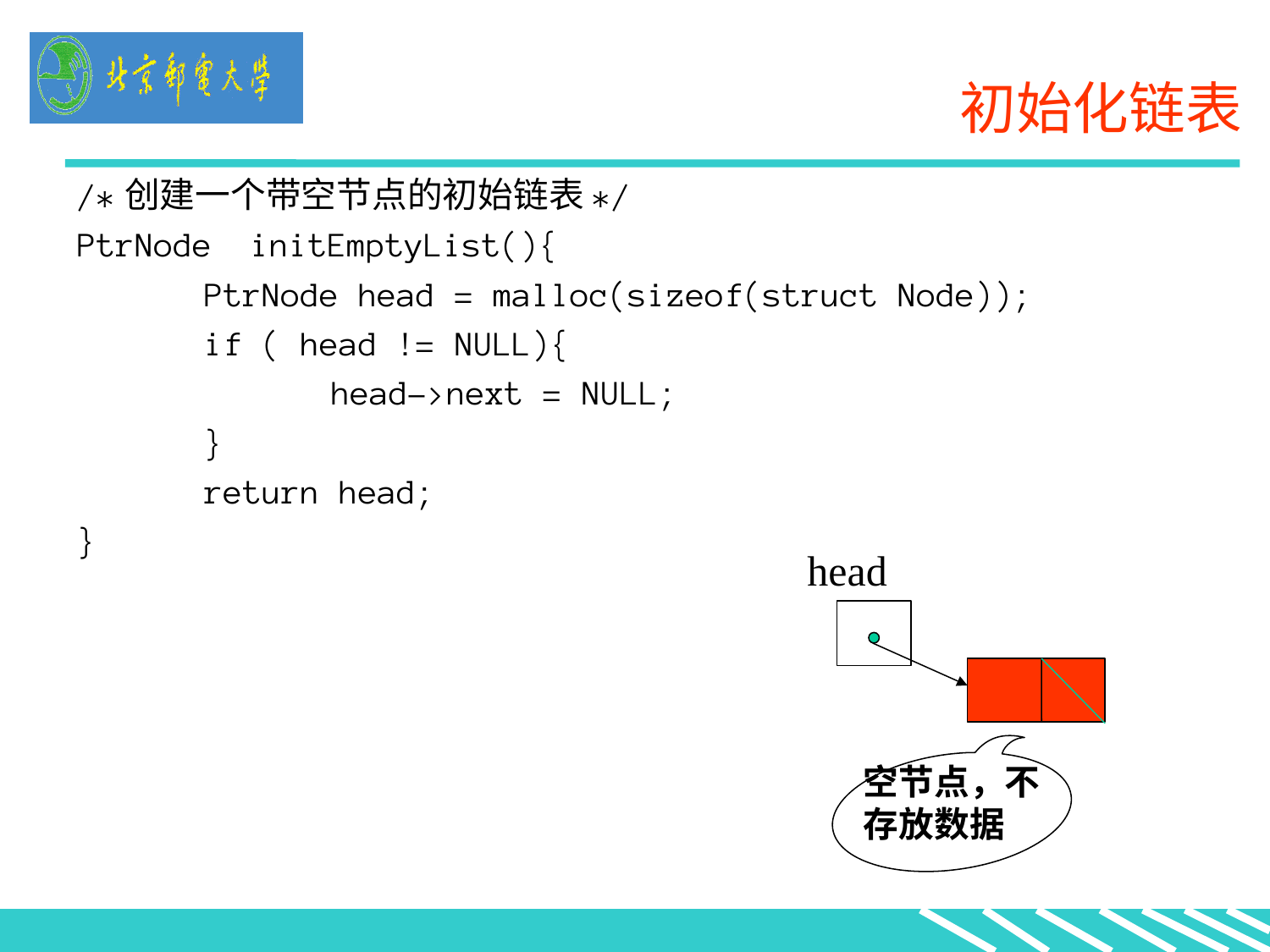

# 初始化链表
/*创建一个带空节点的初始链表*/
PtrNode  initEmptyList(){
	PtrNode head = malloc(sizeof(struct Node));
	if ( head != NULL){
		head->next = NULL;
	}
	return head;
}
head

空节点，不存放数据